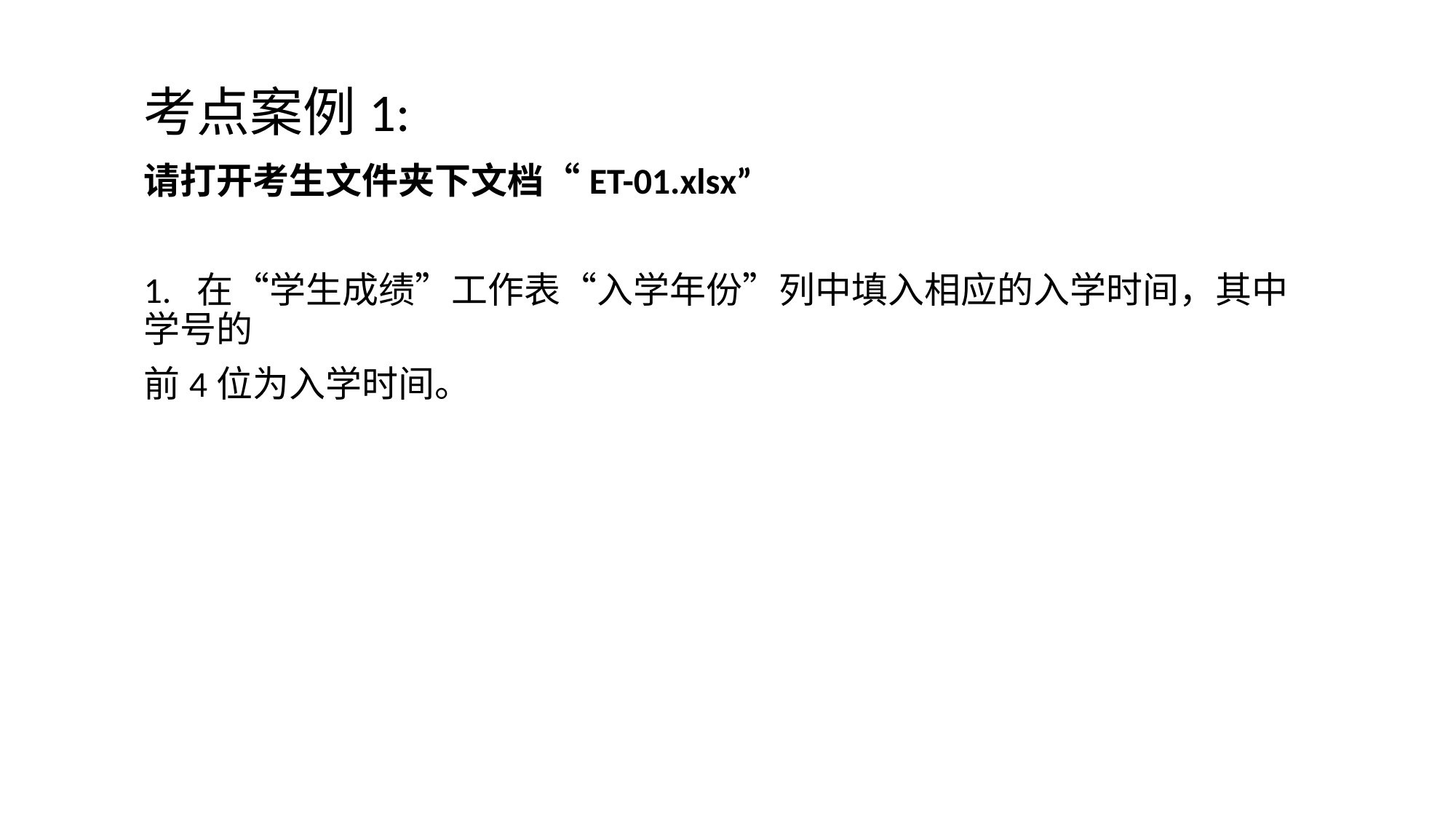

# 考点案例1:
请打开考生文件夹下文档“ET-01.xlsx”

1.  在“学生成绩”工作表“入学年份”列中填入相应的入学时间，其中学号的
前4位为入学时间。